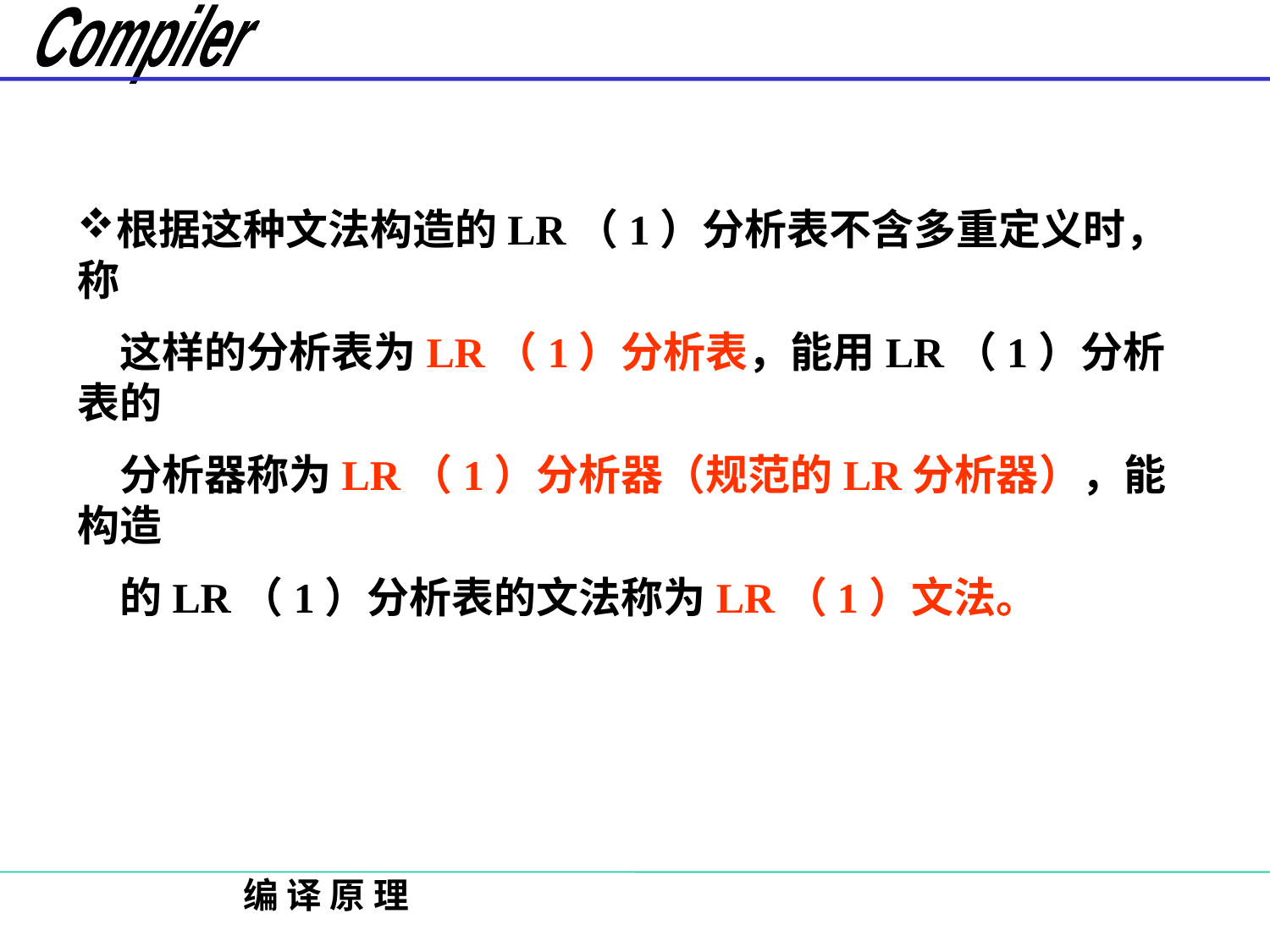

根据这种文法构造的LR（1）分析表不含多重定义时，称
　这样的分析表为LR（1）分析表，能用LR（1）分析表的
　分析器称为LR（1）分析器（规范的LR分析器），能构造
　的LR（1）分析表的文法称为LR（1）文法。